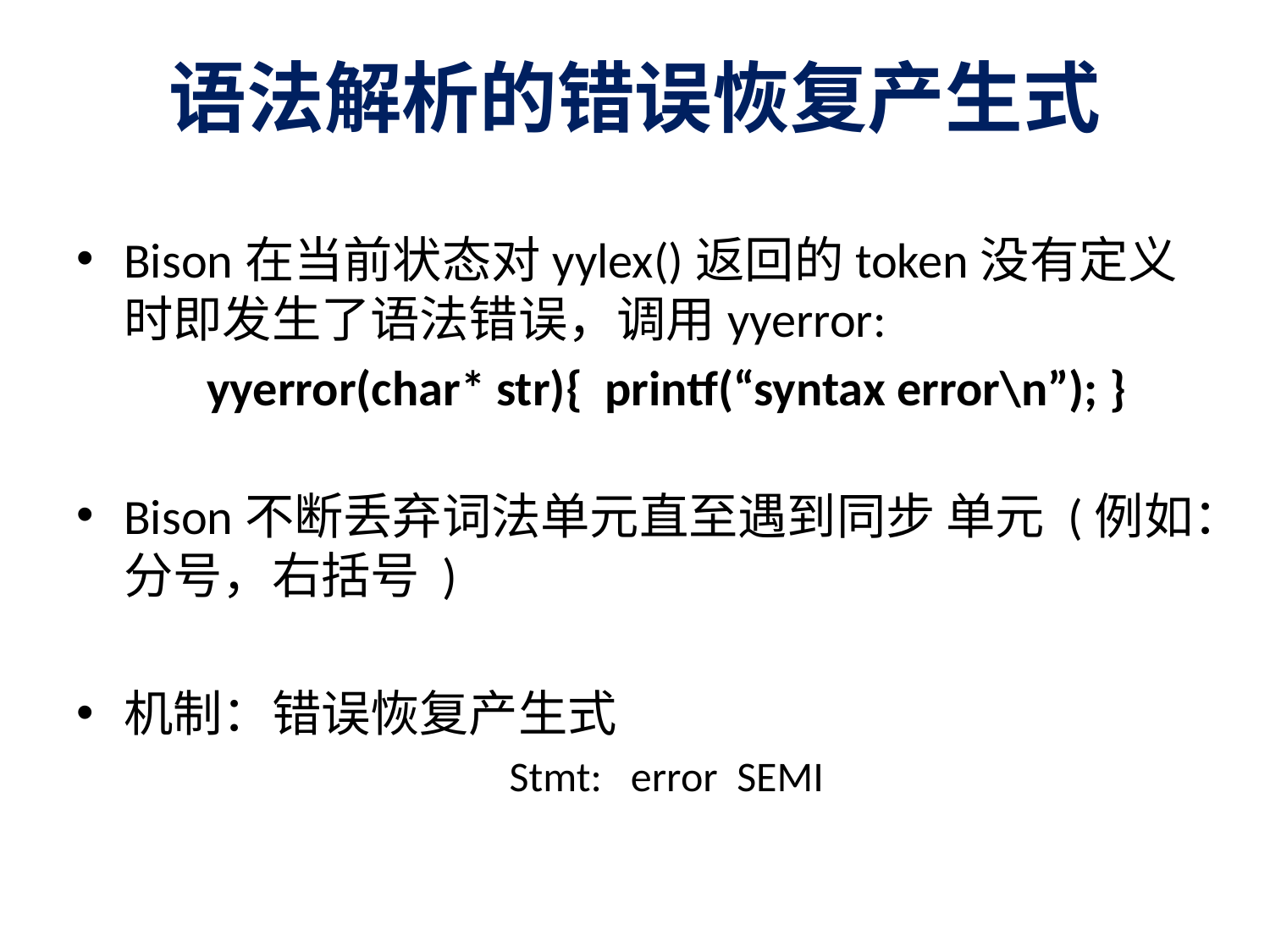

# 语法解析的错误恢复产生式
Bison在当前状态对yylex()返回的token没有定义 时即发生了语法错误，调用yyerror:
yyerror(char* str){  printf(“syntax error\n”); }

Bison不断丢弃词法单元直至遇到同步 单元 (例如：分号，右括号 )

机制：错误恢复产生式
Stmt:   error  SEMI